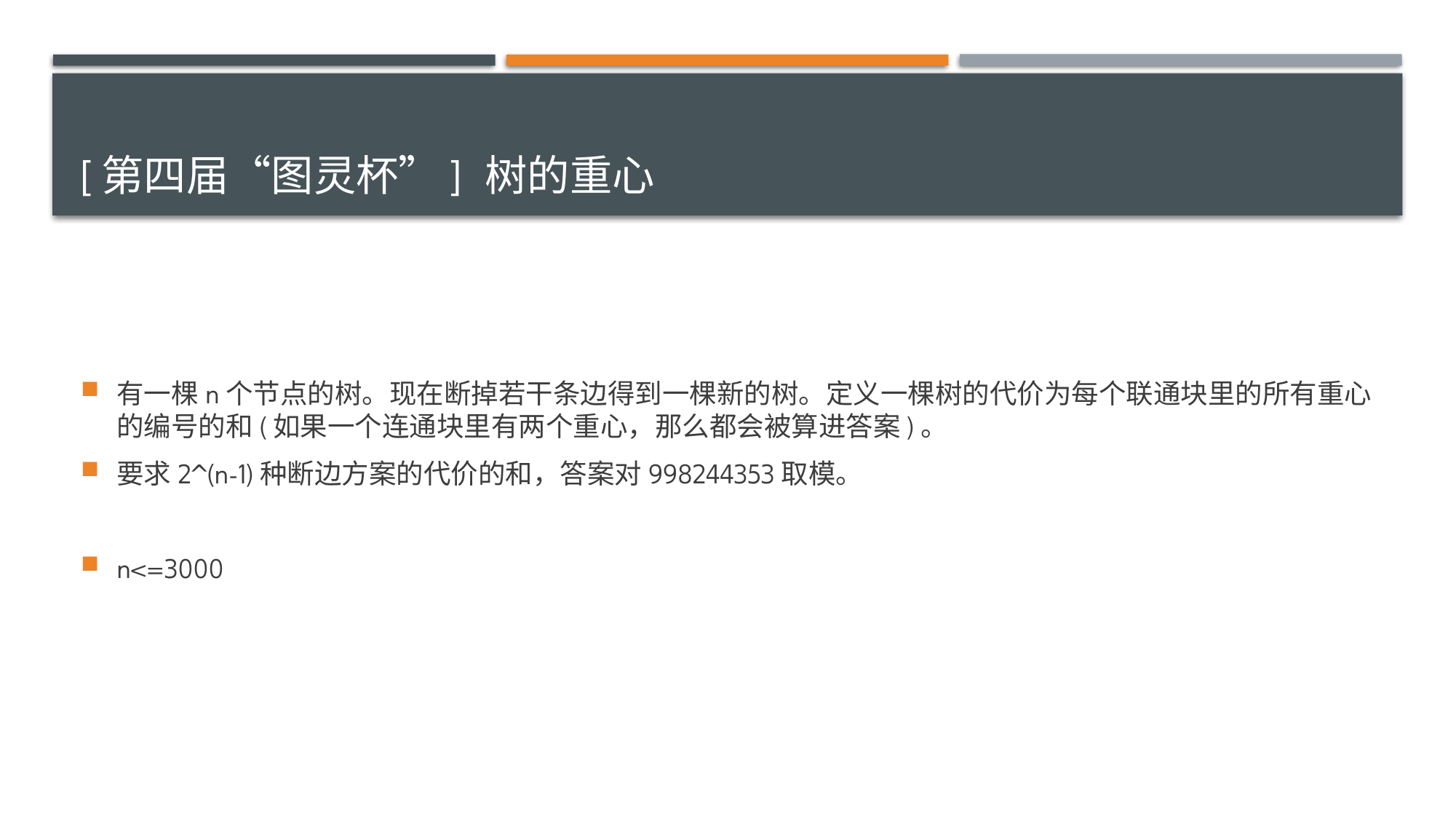

# [第四届“图灵杯”] 树的重心
有一棵n个节点的树。现在断掉若干条边得到一棵新的树。定义一棵树的代价为每个联通块里的所有重心的编号的和(如果一个连通块里有两个重心，那么都会被算进答案)。
要求2^(n-1)种断边方案的代价的和，答案对998244353取模。

n<=3000